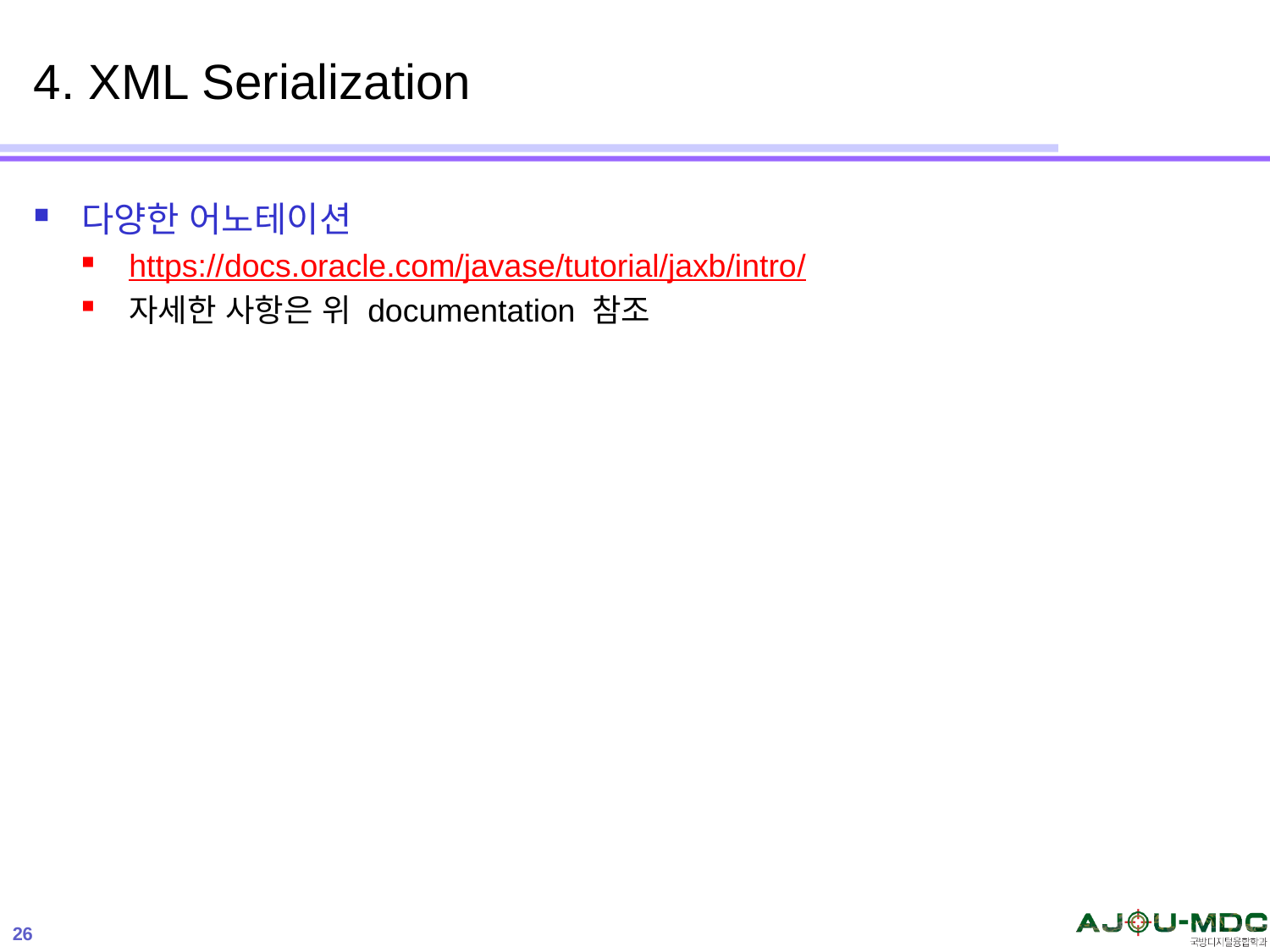

# 4. XML Serialization
다양한 어노테이션
https://docs.oracle.com/javase/tutorial/jaxb/intro/
자세한 사항은 위 documentation 참조
26